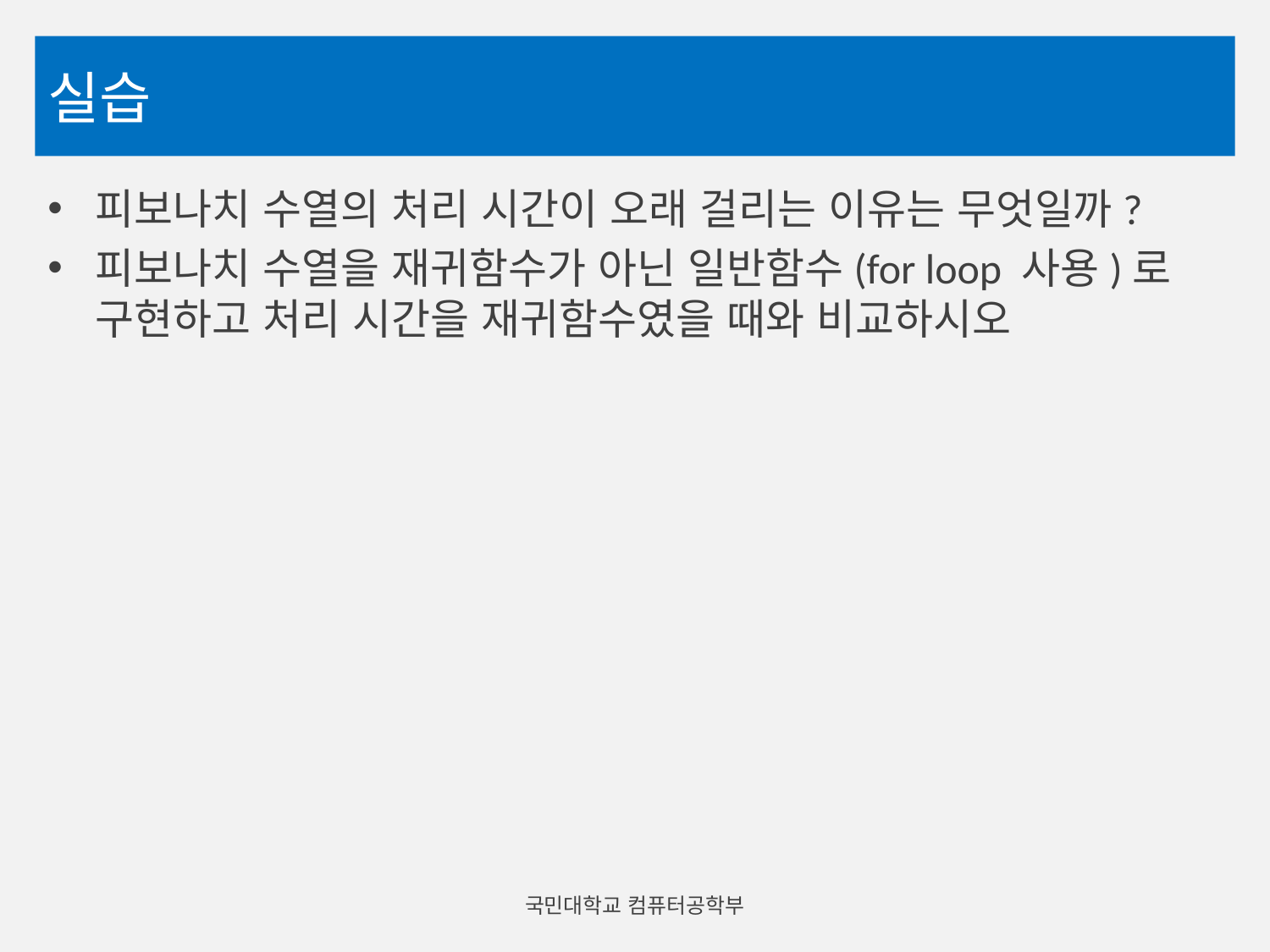

# 실습
피보나치 수열의 처리 시간이 오래 걸리는 이유는 무엇일까?
피보나치 수열을 재귀함수가 아닌 일반함수(for loop 사용)로 구현하고 처리 시간을 재귀함수였을 때와 비교하시오
국민대학교 컴퓨터공학부